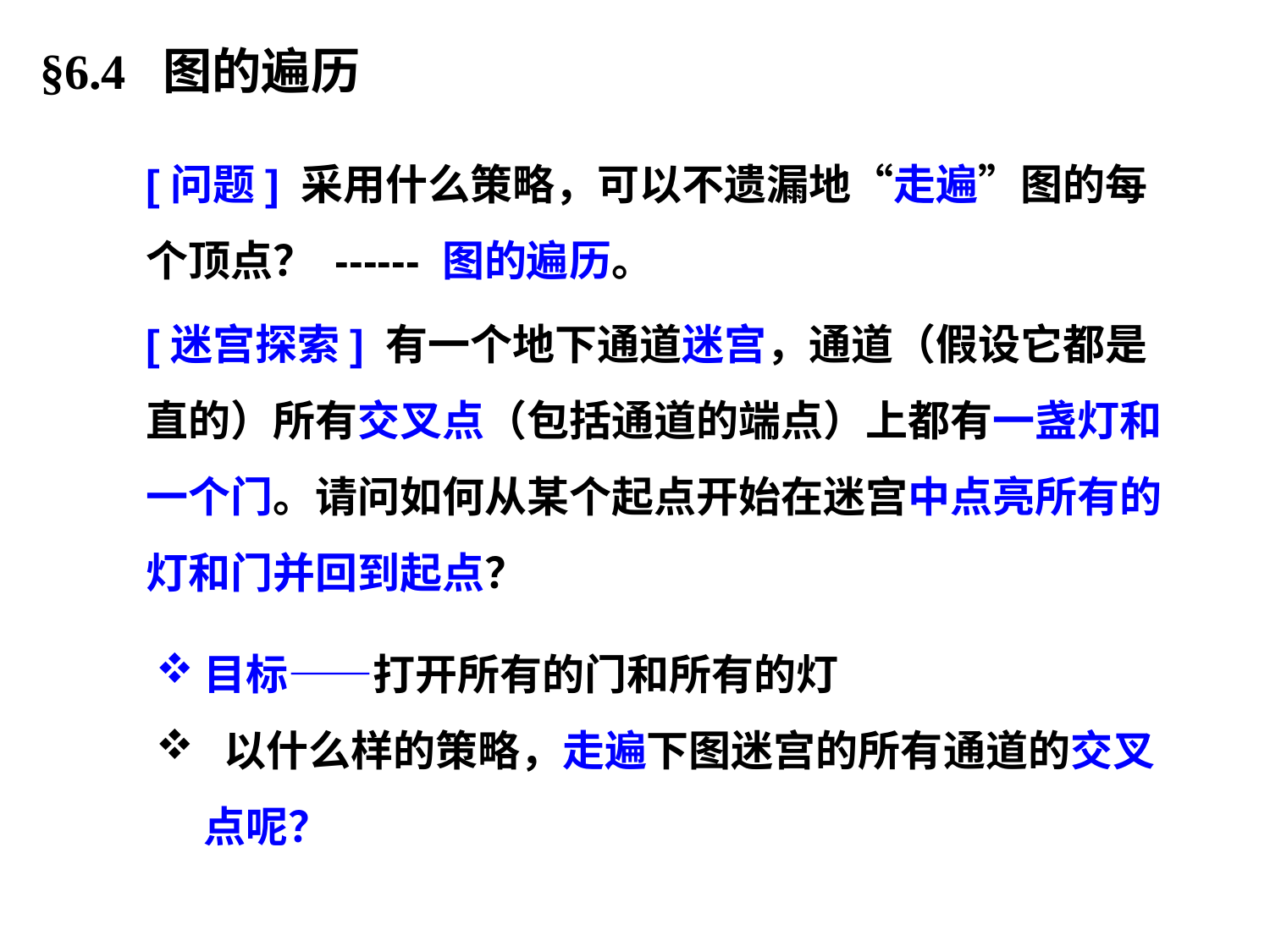

§6.4  图的遍历
[问题] 采用什么策略，可以不遗漏地“走遍”图的每个顶点？ ------ 图的遍历。
[迷宫探索] 有一个地下通道迷宫，通道（假设它都是直的）所有交叉点（包括通道的端点）上都有一盏灯和一个门。请问如何从某个起点开始在迷宫中点亮所有的灯和门并回到起点？
目标——打开所有的门和所有的灯
 以什么样的策略，走遍下图迷宫的所有通道的交叉点呢？